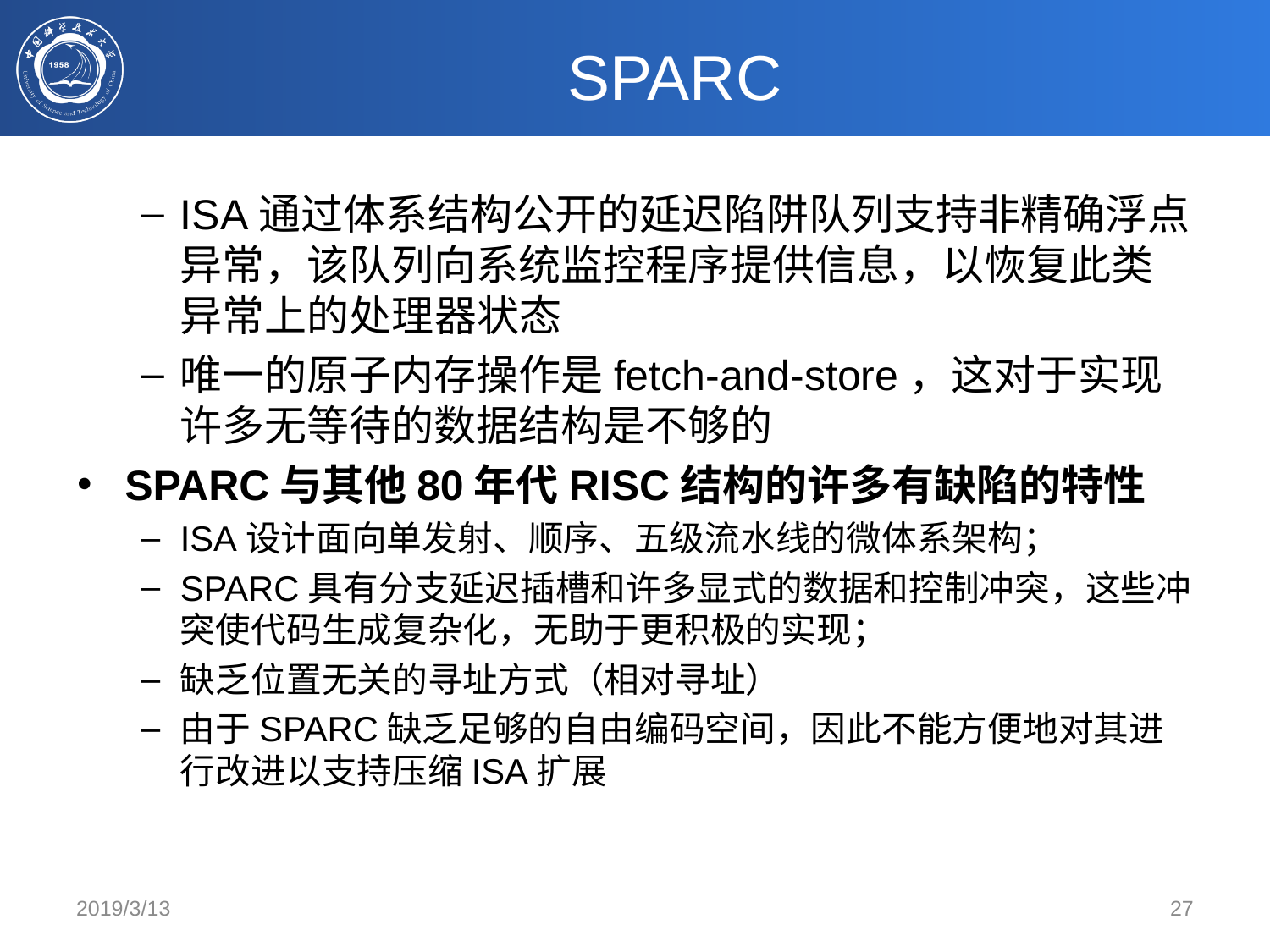

# SPARC
ISA通过体系结构公开的延迟陷阱队列支持非精确浮点异常，该队列向系统监控程序提供信息，以恢复此类异常上的处理器状态
唯一的原子内存操作是fetch-and-store，这对于实现许多无等待的数据结构是不够的
SPARC与其他80年代RISC结构的许多有缺陷的特性
ISA设计面向单发射、顺序、五级流水线的微体系架构；
SPARC具有分支延迟插槽和许多显式的数据和控制冲突，这些冲突使代码生成复杂化，无助于更积极的实现；
缺乏位置无关的寻址方式（相对寻址）
由于SPARC缺乏足够的自由编码空间，因此不能方便地对其进行改进以支持压缩ISA扩展
2019/3/13
27